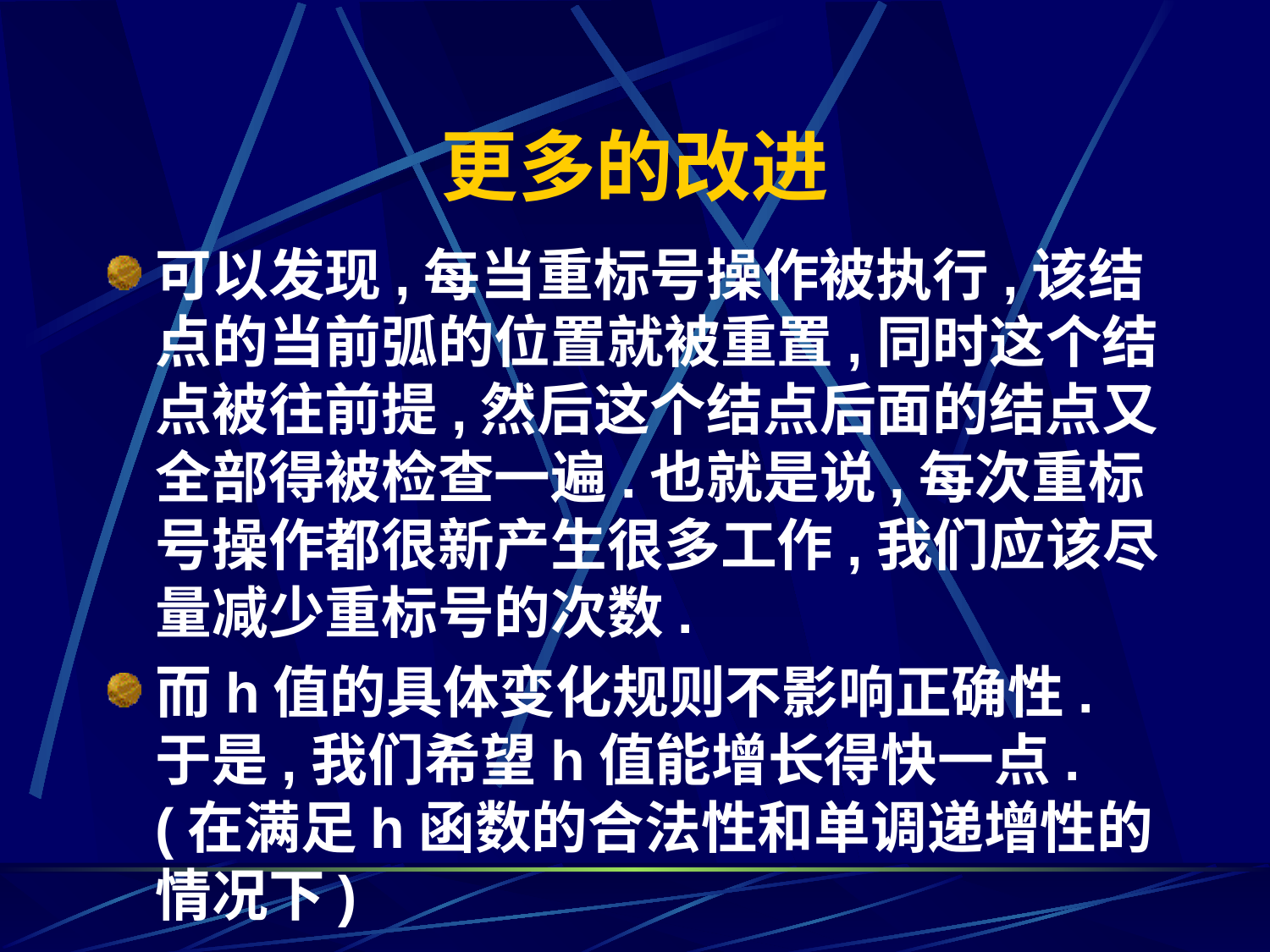

# 更多的改进
可以发现,每当重标号操作被执行,该结点的当前弧的位置就被重置,同时这个结点被往前提,然后这个结点后面的结点又全部得被检查一遍.也就是说,每次重标号操作都很新产生很多工作,我们应该尽量减少重标号的次数.
而h值的具体变化规则不影响正确性.于是,我们希望h值能增长得快一点.(在满足h函数的合法性和单调递增性的情况下)